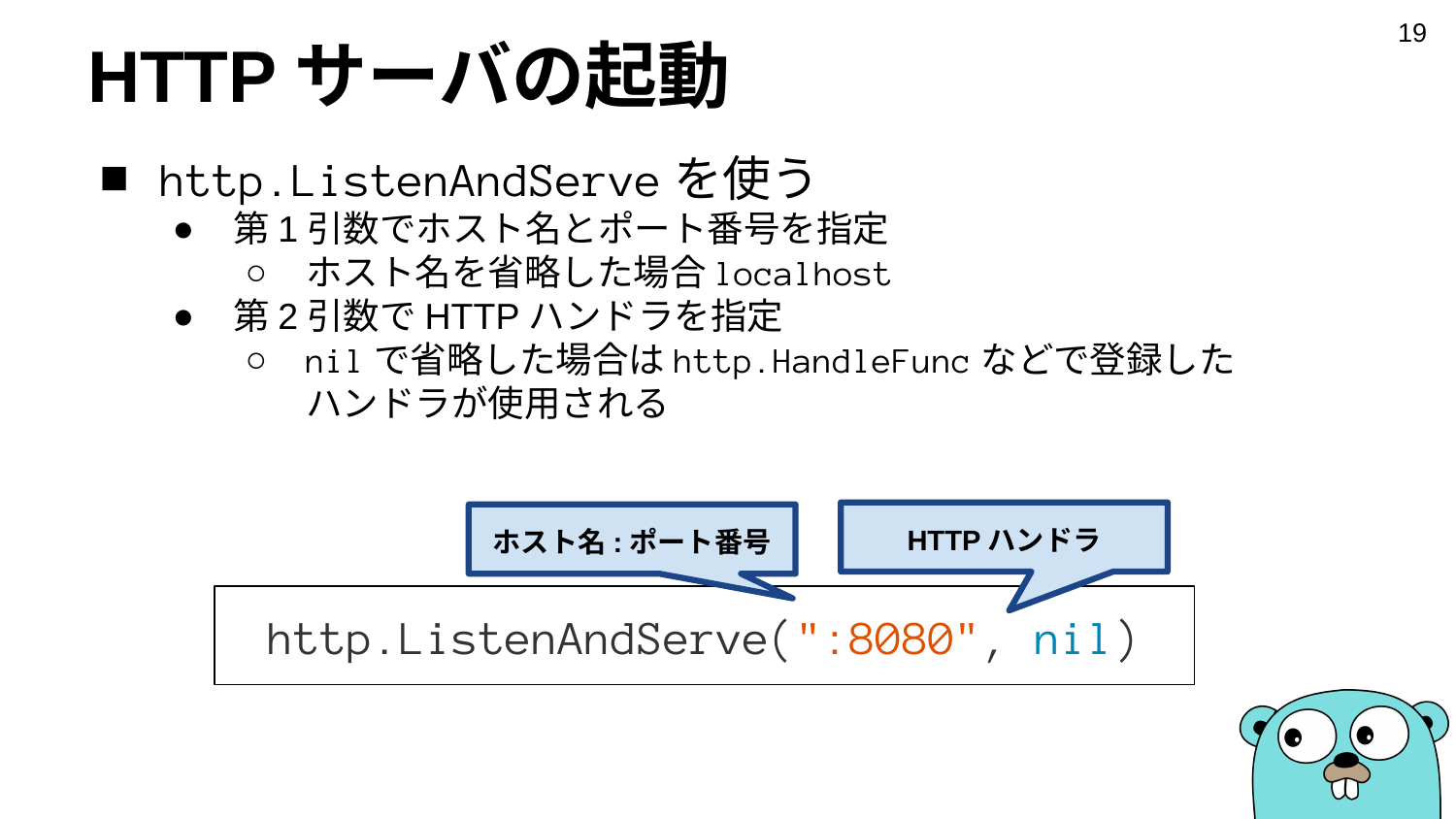

19
# HTTPサーバの起動
http.ListenAndServeを使う
第1引数でホスト名とポート番号を指定
ホスト名を省略した場合localhost
第2引数でHTTPハンドラを指定
nilで省略した場合はhttp.HandleFuncなどで登録した
ハンドラが使用される
HTTPハンドラ
ホスト名:ポート番号
http.ListenAndServe(":8080", nil)